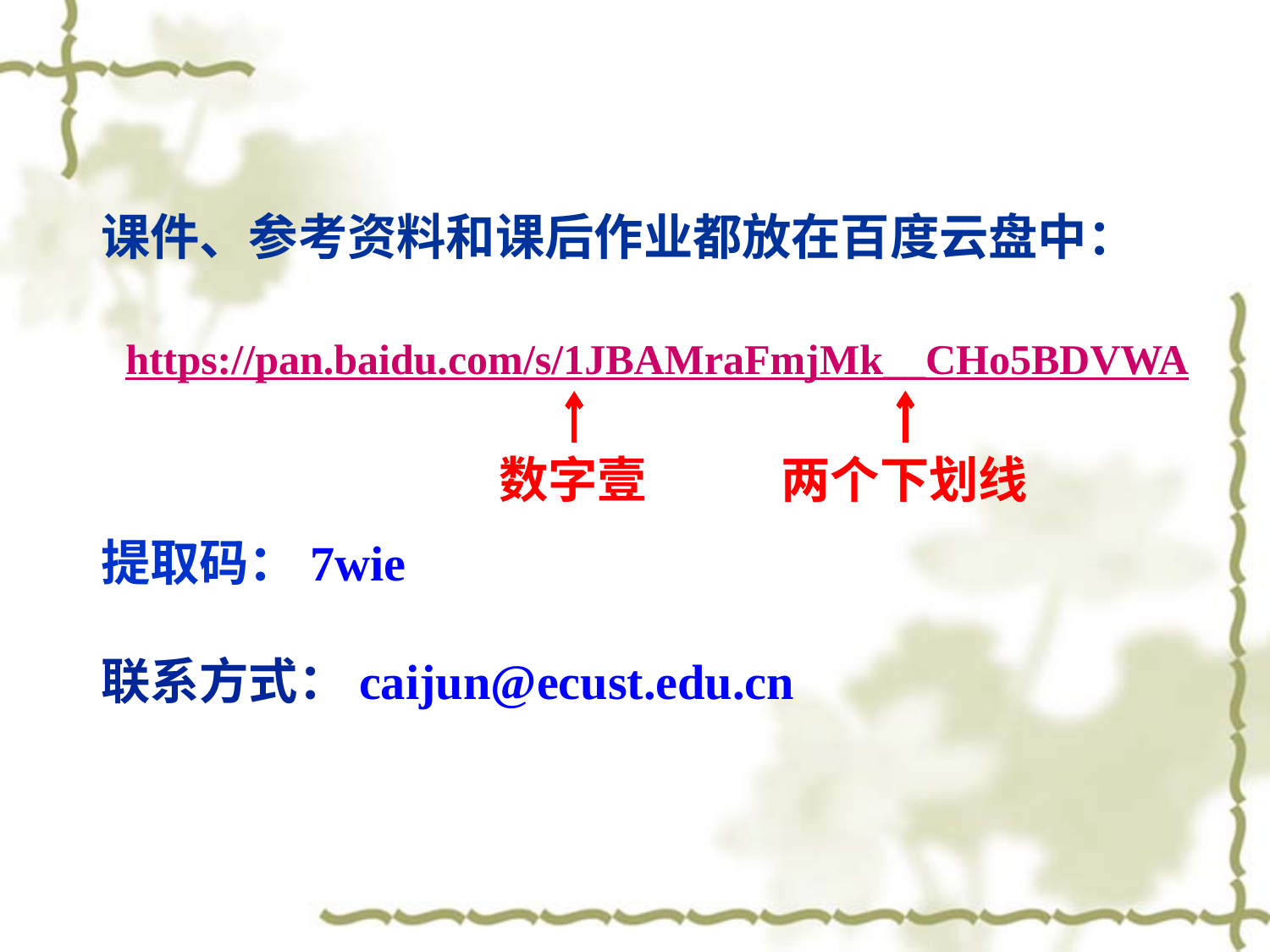

课件、参考资料和课后作业都放在百度云盘中：

https://pan.baidu.com/s/1JBAMraFmjMk__CHo5BDVWA

提取码：7wie

联系方式：caijun@ecust.edu.cn
数字壹
两个下划线